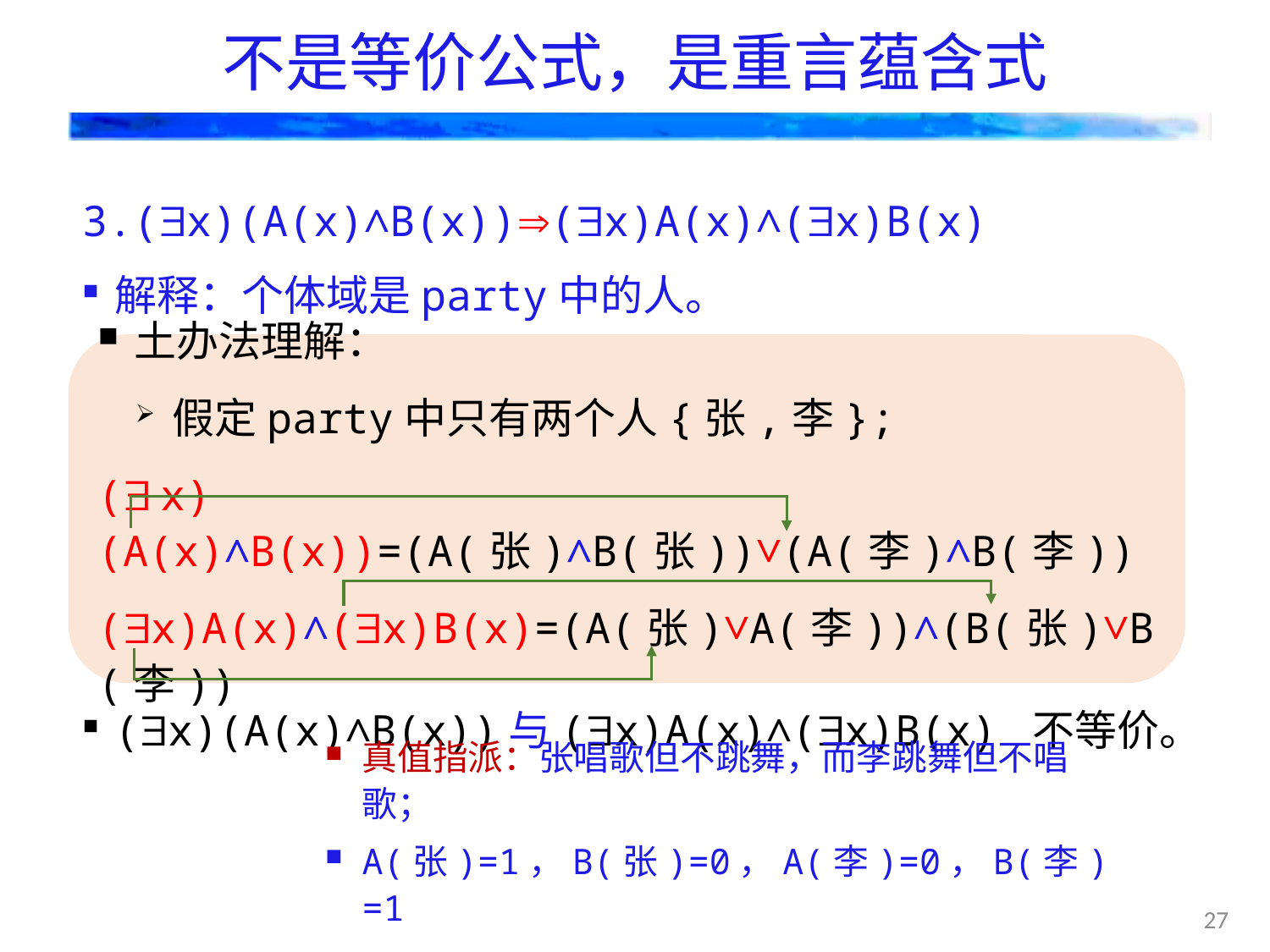

# 不是等价公式，是重言蕴含式
3.(∃x)(A(x)∧B(x))⇒(∃x)A(x)∧(∃x)B(x)
解释：个体域是party中的人。
A(x)：x唱歌， B(x) ：x跳舞
(∃x)A(x)∧(∃x)B(x)：
Party中有人唱歌，且有人跳舞。
(∃x)(A(x)∧B(x))：
Party中有人既唱歌又跳舞。
(∃x)(A(x)∧B(x))与(∃x)A(x)∧(∃x)B(x) 不等价。
土办法理解：
假定party中只有两个人{张,李};
(∃ x)(A(x)∧B(x))=(A(张)∧B(张))∨(A(李)∧B(李))
(∃x)A(x)∧(∃x)B(x)=(A(张)∨A(李))∧(B(张)∨B(李))

真值指派：张唱歌但不跳舞，而李跳舞但不唱歌；
A(张)=1，B(张)=0，A(李)=0，B(李)=1
27